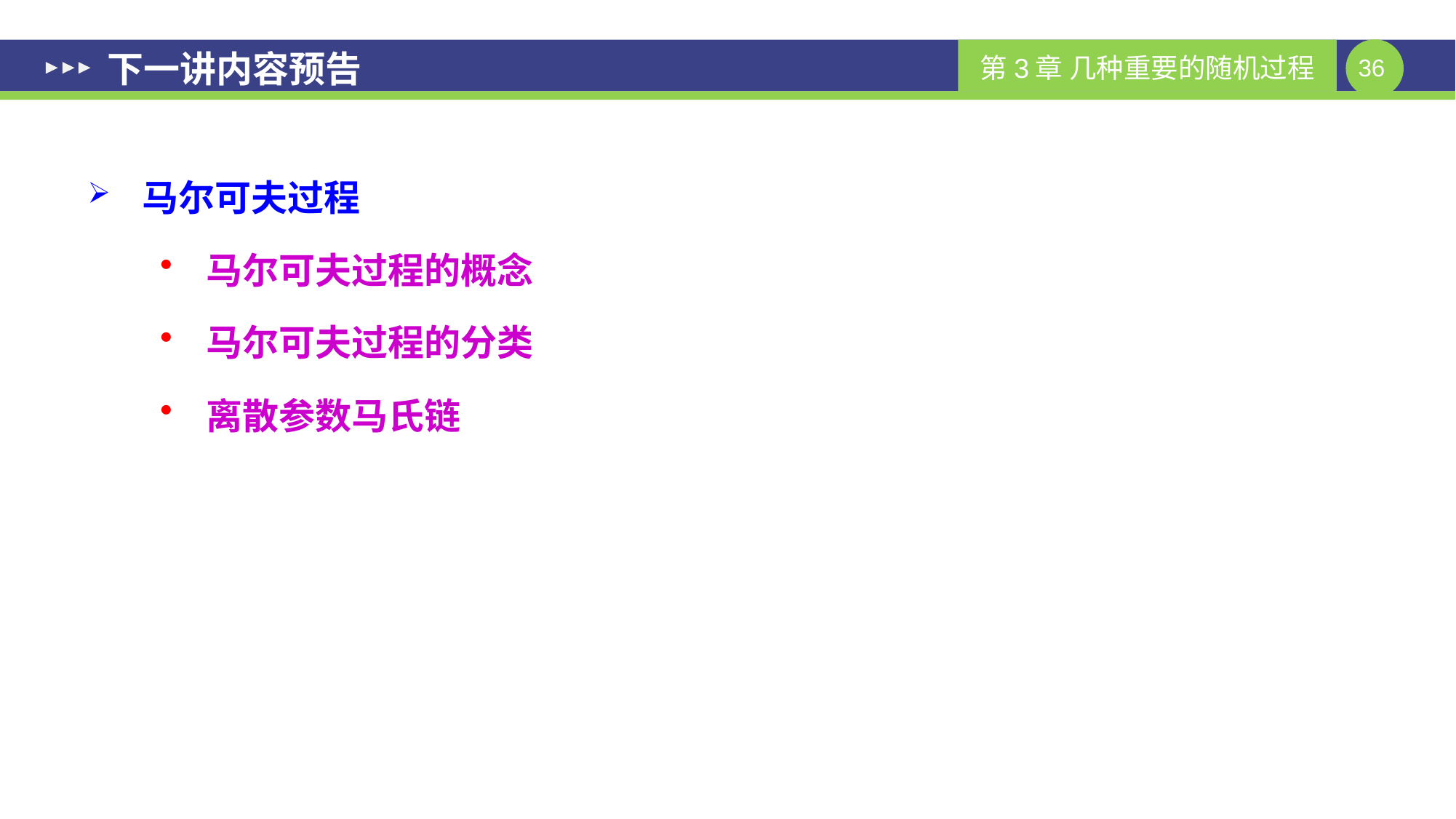

# 下一讲内容预告
马尔可夫过程
马尔可夫过程的概念
马尔可夫过程的分类
离散参数马氏链